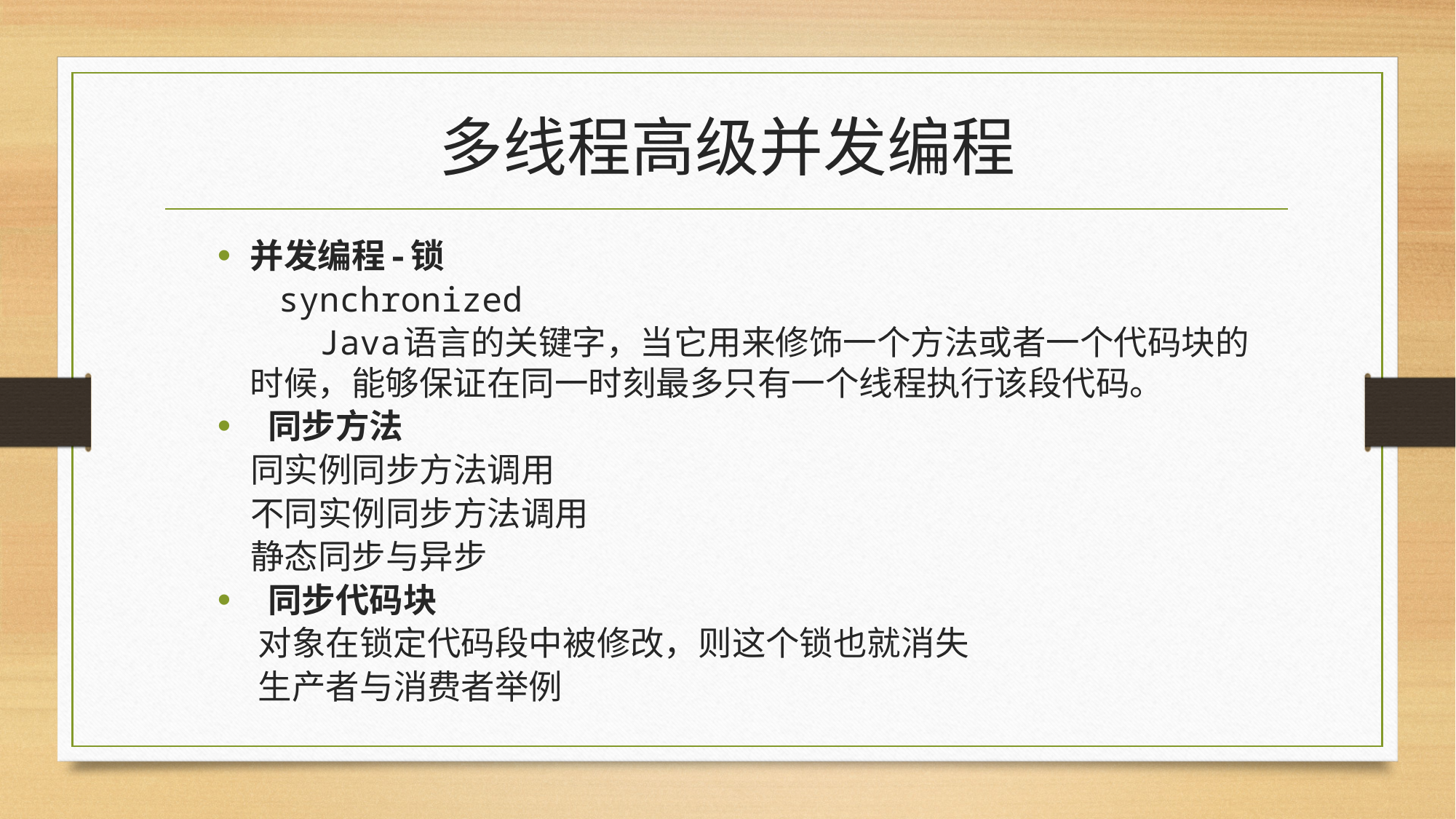

# 多线程高级并发编程
并发编程-锁
   synchronized
     Java语言的关键字，当它用来修饰一个方法或者一个代码块的时候，能够保证在同一时刻最多只有一个线程执行该段代码。
  同步方法
    同实例同步方法调用
    不同实例同步方法调用
    静态同步与异步
  同步代码块
     对象在锁定代码段中被修改，则这个锁也就消失
     生产者与消费者举例